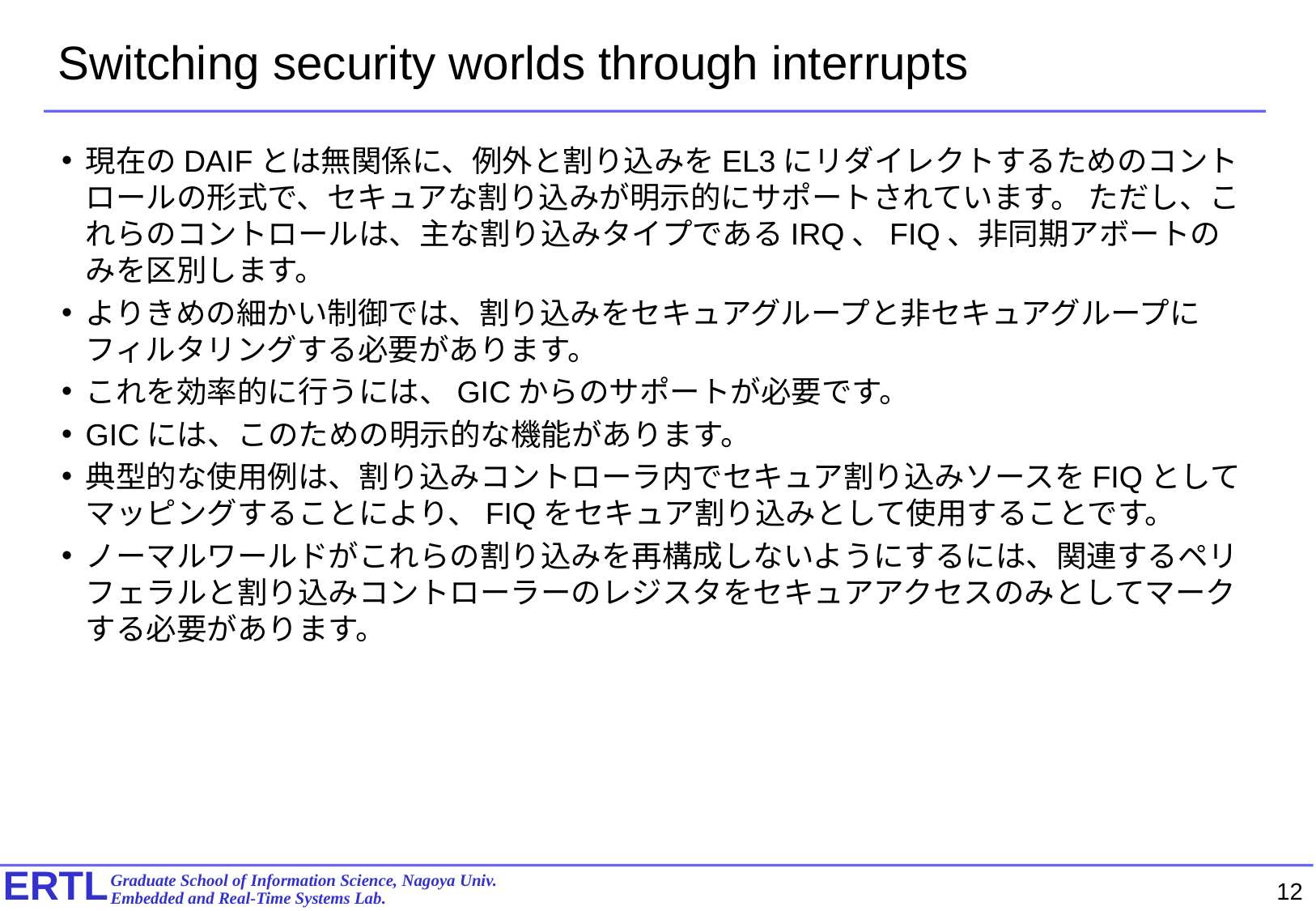

# Switching security worlds through interrupts
現在のDAIFとは無関係に、例外と割り込みをEL3にリダイレクトするためのコントロールの形式で、セキュアな割り込みが明示的にサポートされています。 ただし、これらのコントロールは、主な割り込みタイプであるIRQ、FIQ、非同期アボートのみを区別します。
よりきめの細かい制御では、割り込みをセキュアグループと非セキュアグループにフィルタリングする必要があります。
これを効率的に行うには、GICからのサポートが必要です。
GICには、このための明示的な機能があります。
典型的な使用例は、割り込みコントローラ内でセキュア割り込みソースをFIQとしてマッピングすることにより、FIQをセキュア割り込みとして使用することです。
ノーマルワールドがこれらの割り込みを再構成しないようにするには、関連するペリフェラルと割り込みコントローラーのレジスタをセキュアアクセスのみとしてマークする必要があります。

12